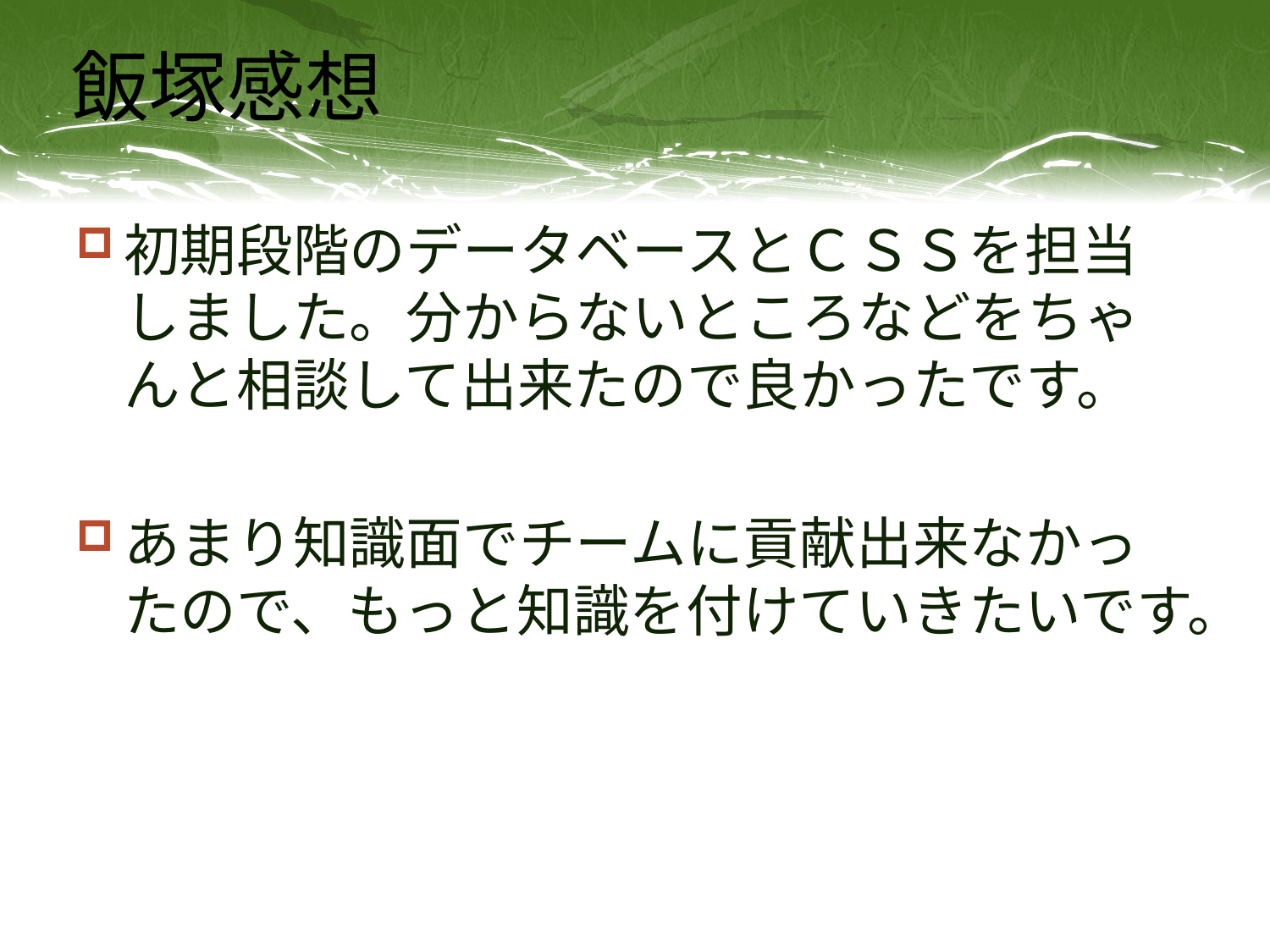

# 飯塚感想
初期段階のデータベースとＣＳＳを担当しました。分からないところなどをちゃんと相談して出来たので良かったです。

あまり知識面でチームに貢献出来なかったので、もっと知識を付けていきたいです。